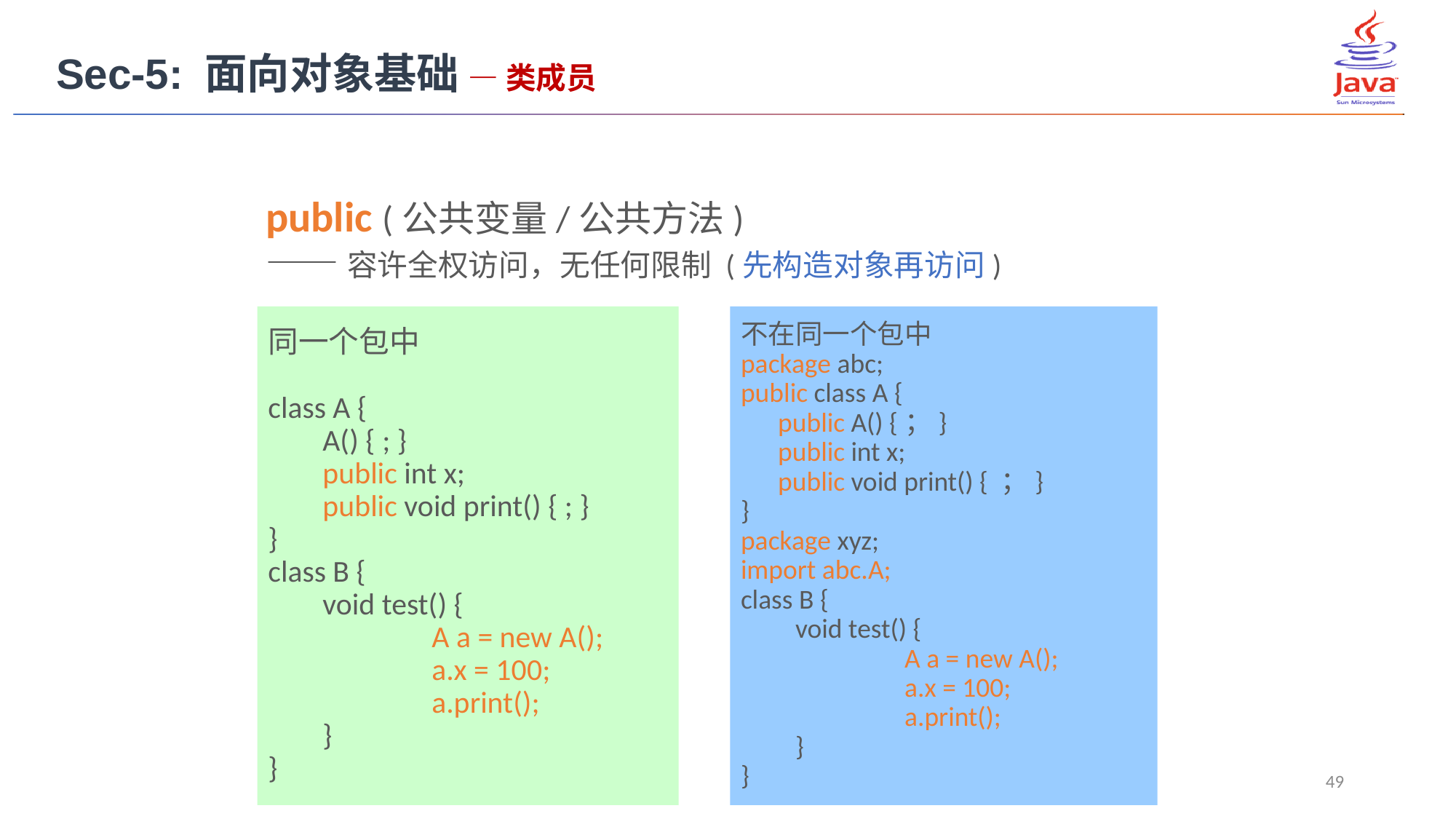

Sec-5: 面向对象基础 — 类成员
public (公共变量/公共方法)
——容许全权访问，无任何限制 (先构造对象再访问)
同一个包中

class A {
	A() { ; }
	public int x;
	public void print() { ; }
}
class B {
	void test() {
		A a = new A();
		a.x = 100;
		a.print();
	}
}
不在同一个包中
package abc;
public class A {
      public A() {；}
      public int x;
      public void print() { ；}
}
package xyz;
import abc.A;
class B {
	void test() {
		A a = new A();
		a.x = 100;
		a.print();
	}
}
49